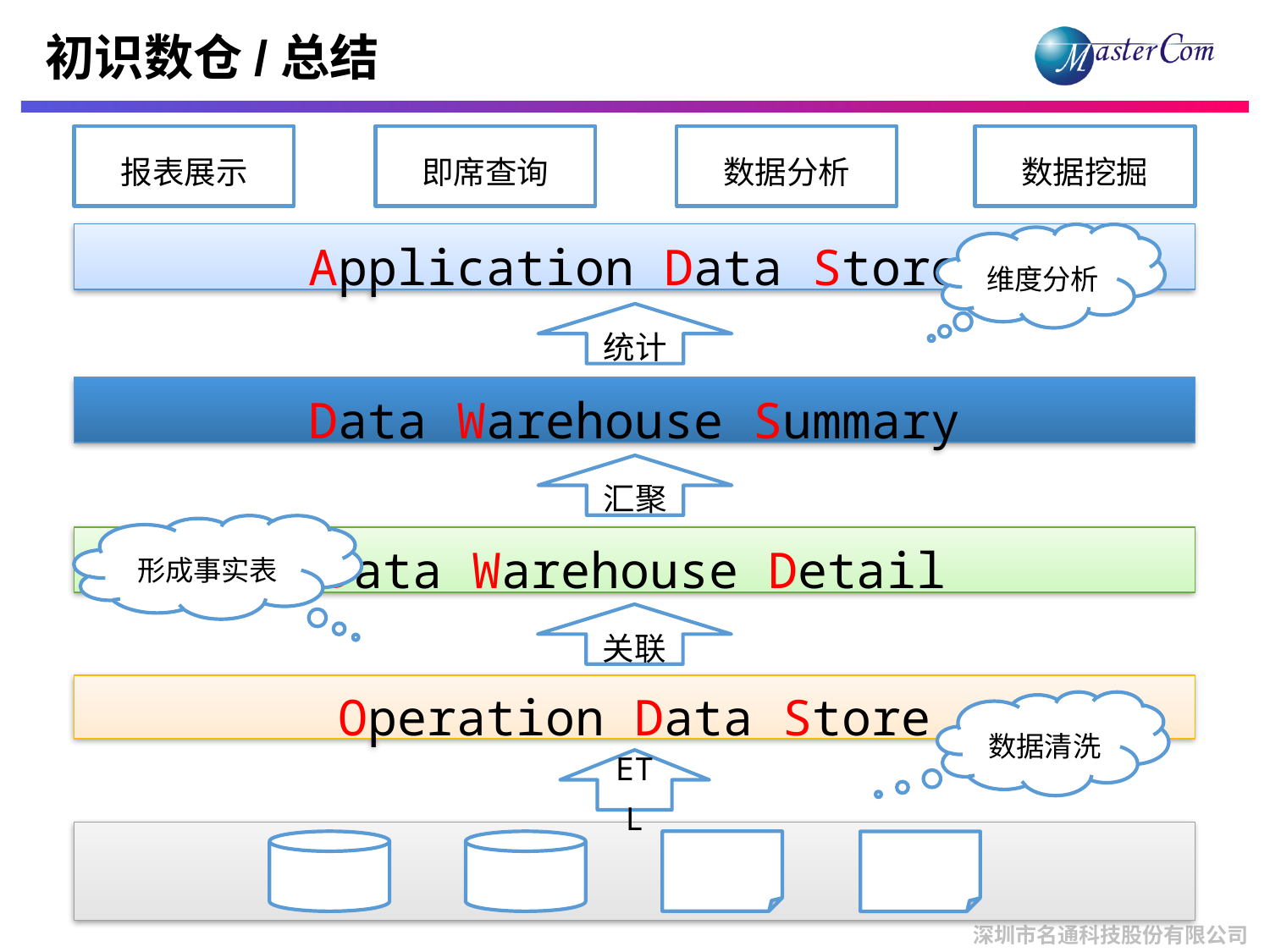

# 初识数仓/总结
报表展示
即席查询
数据分析
数据挖掘
Application Data Store
维度分析
统计
Data Warehouse Summary
汇聚
形成事实表
Data Warehouse Detail
关联
Operation Data Store
数据清洗
ETL